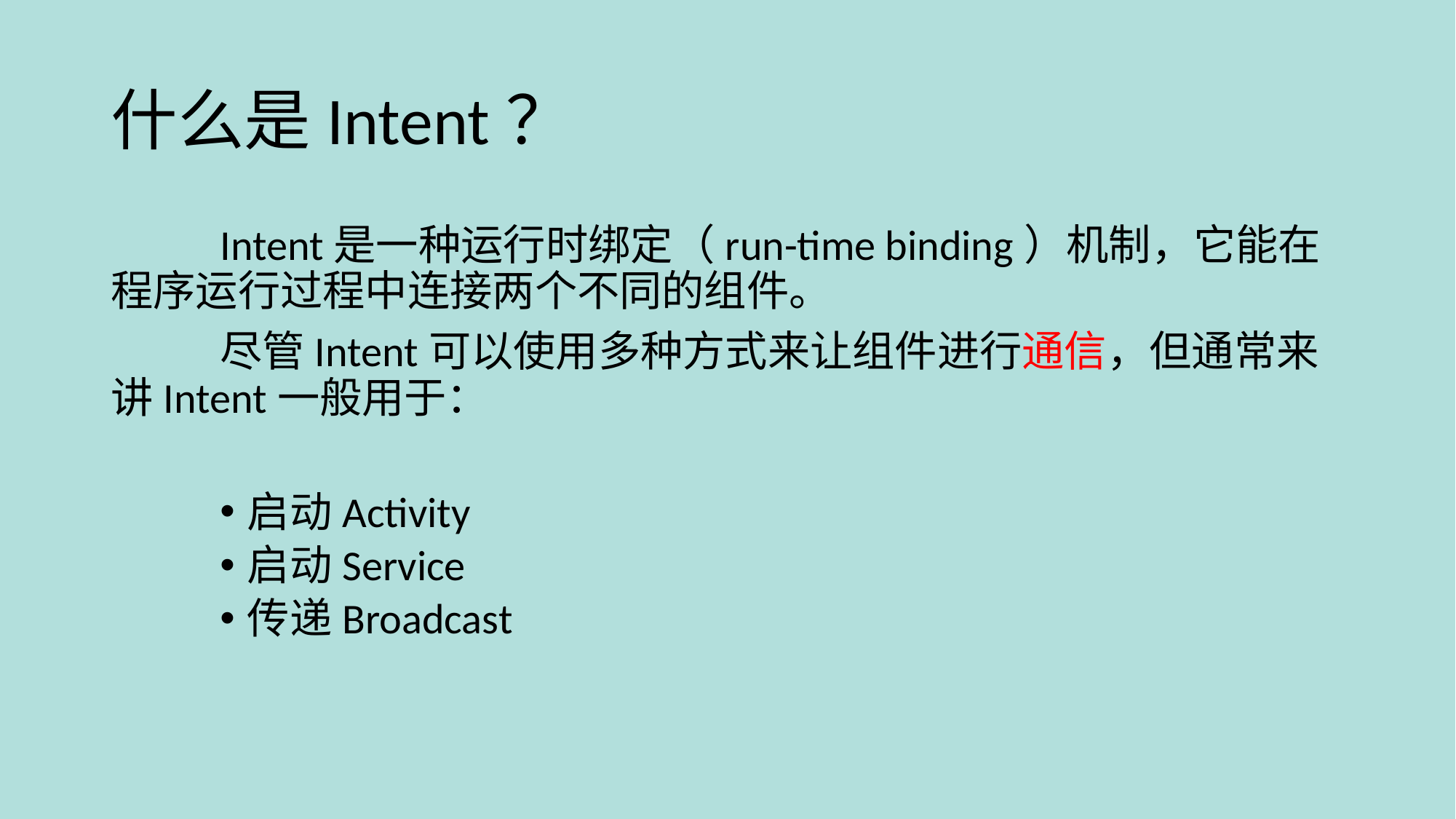

# 什么是Intent？
	Intent是一种运行时绑定（run-time binding）机制，它能在程序运行过程中连接两个不同的组件。
	尽管Intent可以使用多种方式来让组件进行通信，但通常来讲Intent一般用于：

启动Activity
启动Service
传递Broadcast